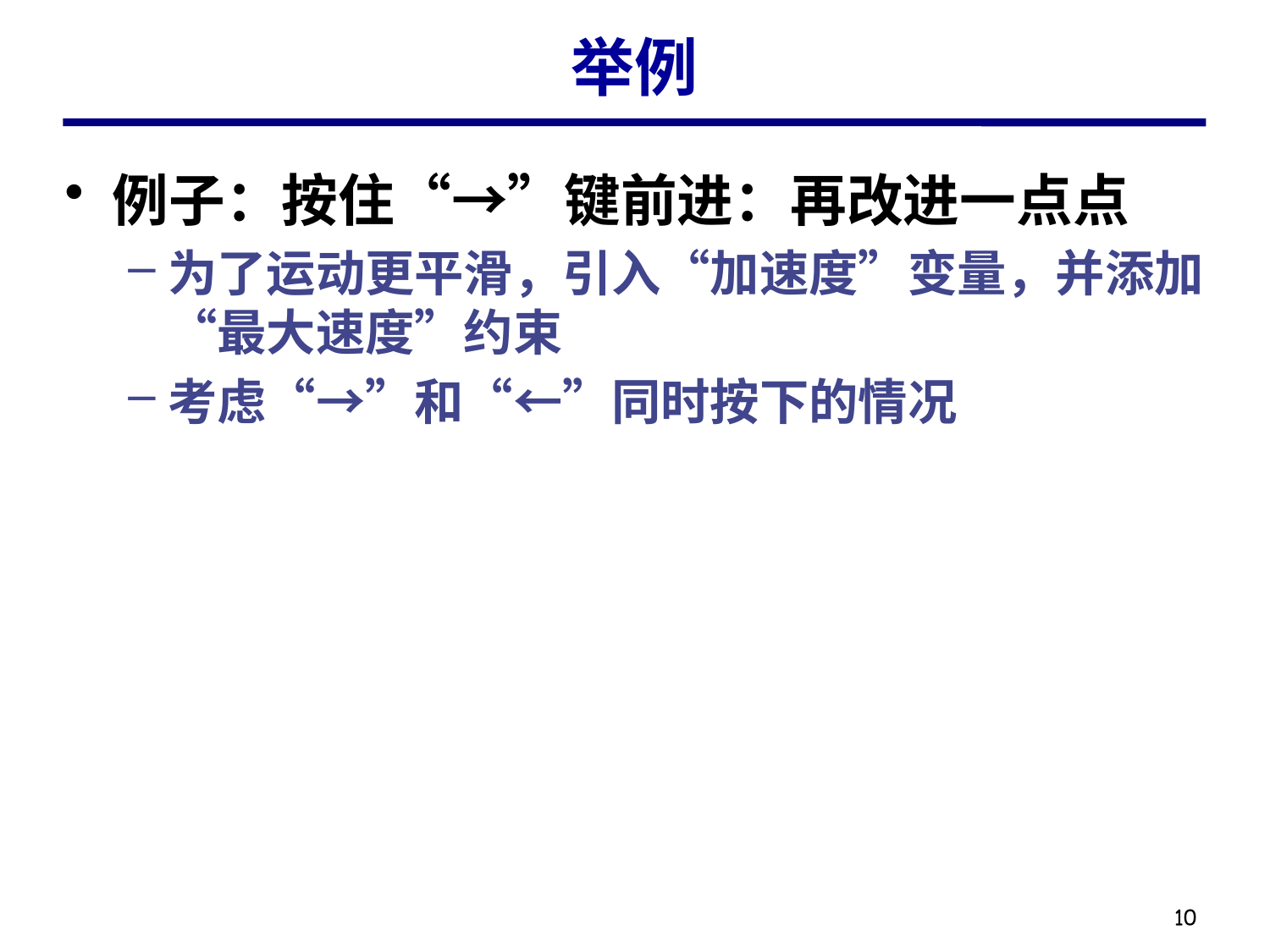

# 举例
例子：按住“→”键前进：再改进一点点
为了运动更平滑，引入“加速度”变量，并添加“最大速度”约束
考虑“→”和“←”同时按下的情况